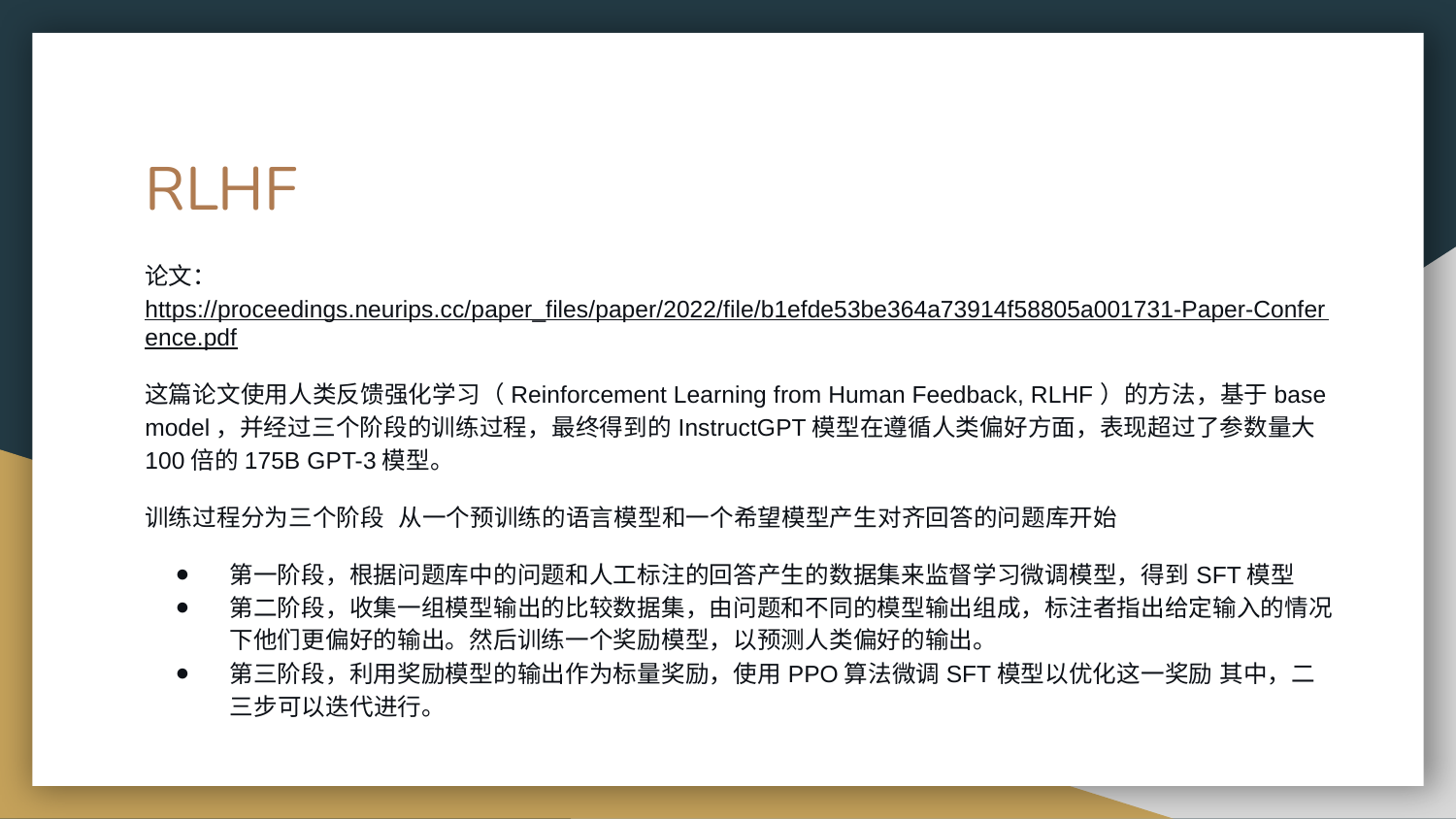

# RLHF
论文：https://proceedings.neurips.cc/paper_files/paper/2022/file/b1efde53be364a73914f58805a001731-Paper-Conference.pdf
这篇论文使用人类反馈强化学习（Reinforcement Learning from Human Feedback, RLHF）的方法，基于base model，并经过三个阶段的训练过程，最终得到的InstructGPT模型在遵循人类偏好方面，表现超过了参数量大100倍的175B GPT-3模型。
训练过程分为三个阶段  从一个预训练的语言模型和一个希望模型产生对齐回答的问题库开始
第一阶段，根据问题库中的问题和人工标注的回答产生的数据集来监督学习微调模型，得到SFT模型
第二阶段，收集一组模型输出的比较数据集，由问题和不同的模型输出组成，标注者指出给定输入的情况下他们更偏好的输出。然后训练一个奖励模型，以预测人类偏好的输出。
第三阶段，利用奖励模型的输出作为标量奖励，使用PPO算法微调SFT模型以优化这一奖励 其中，二三步可以迭代进行。